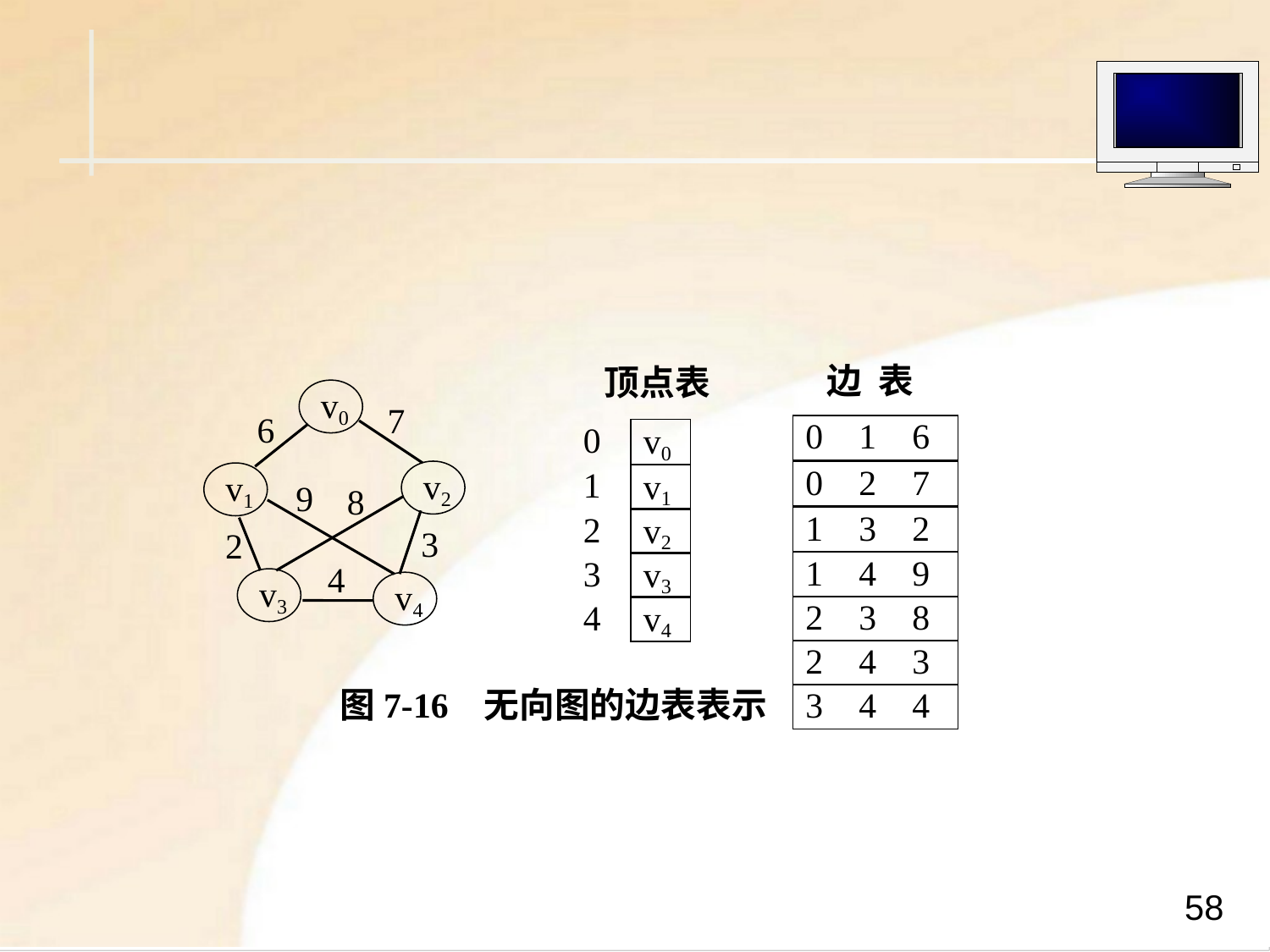

边  表
0    1    6
0    2    7
1    3    2
1    4    9
2    3    8
2    4    3
3    4    4
顶点表
0
1
2
3
4
v0
v1
v2
v3
v4
v0
7

6

v2
v1
9

8

3

2
4

v3
v4
图7-16   无向图的边表表示